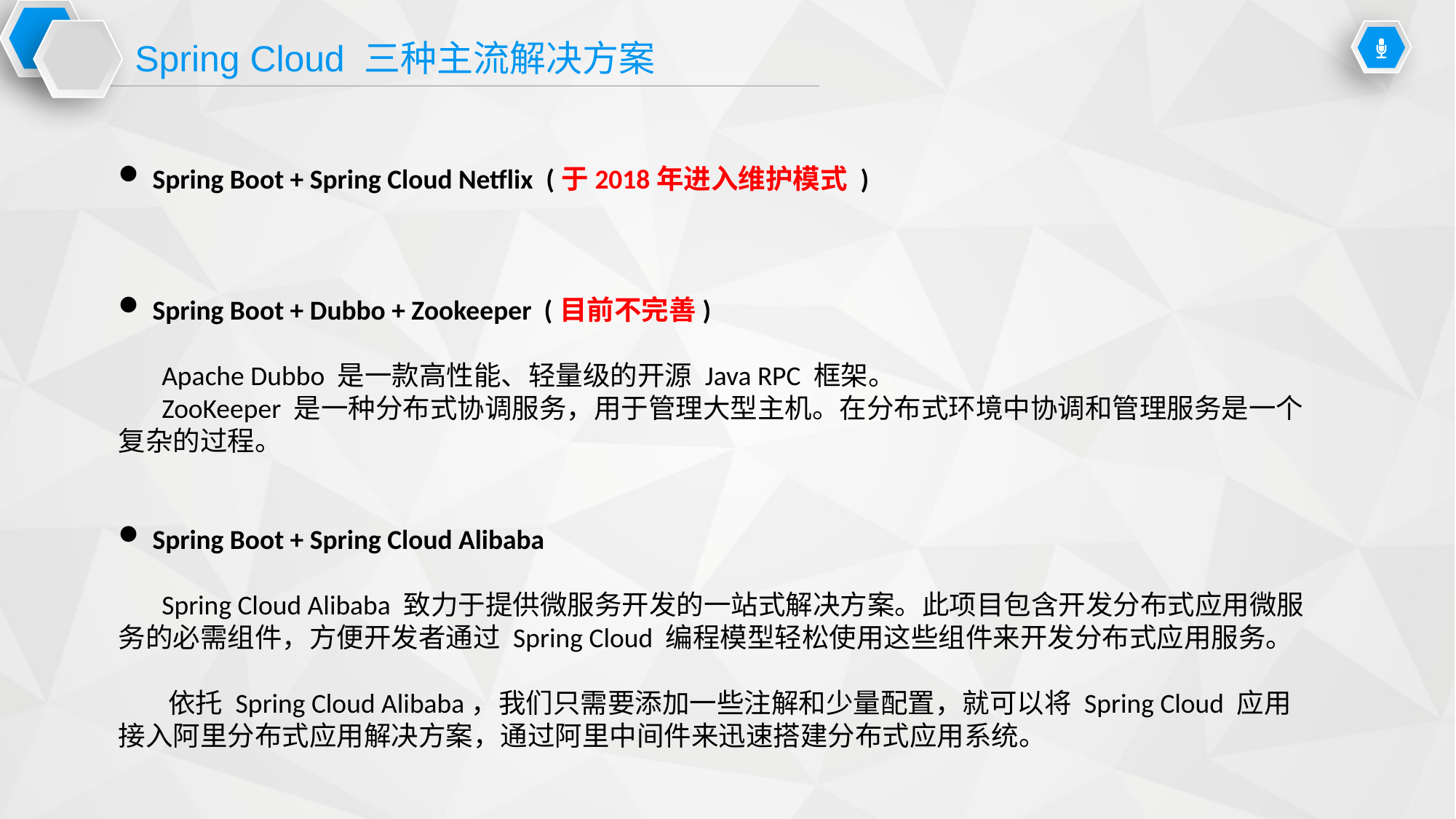

Spring Cloud 三种主流解决方案
Spring Boot + Spring Cloud Netflix  (于2018年进入维护模式 )

Spring Boot + Dubbo + Zookeeper  (目前不完善)

       Apache Dubbo 是一款高性能、轻量级的开源 Java RPC 框架。
       ZooKeeper 是一种分布式协调服务，用于管理大型主机。在分布式环境中协调和管理服务是一个复杂的过程。

Spring Boot + Spring Cloud Alibaba

       Spring Cloud Alibaba 致力于提供微服务开发的一站式解决方案。此项目包含开发分布式应用微服务的必需组件，方便开发者通过 Spring Cloud 编程模型轻松使用这些组件来开发分布式应用服务。

       依托 Spring Cloud Alibaba，我们只需要添加一些注解和少量配置，就可以将 Spring Cloud 应用接入阿里分布式应用解决方案，通过阿里中间件来迅速搭建分布式应用系统。